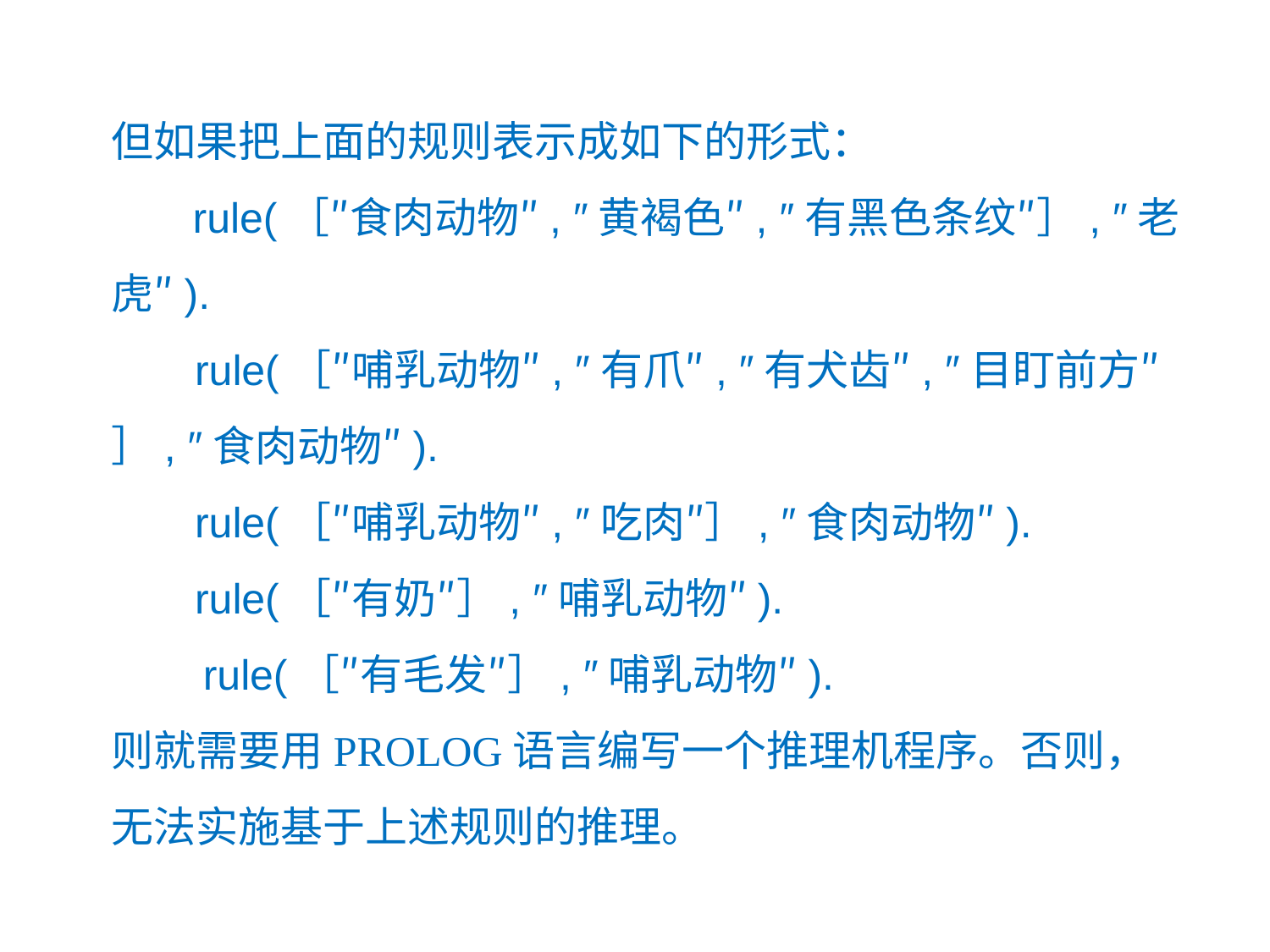

但如果把上面的规则表示成如下的形式：
　   rule(［″食肉动物″, ″黄褐色″, ″有黑色条纹″］, ″老虎″).
       rule(［″哺乳动物″, ″有爪″, ″有犬齿″, ″目盯前方″］, ″食肉动物″).
       rule(［″哺乳动物″, ″吃肉″］, ″食肉动物″).
       rule(［″有奶″］, ″哺乳动物″).
   　rule(［″有毛发″］, ″哺乳动物″).
则就需要用PROLOG语言编写一个推理机程序。否则，无法实施基于上述规则的推理。